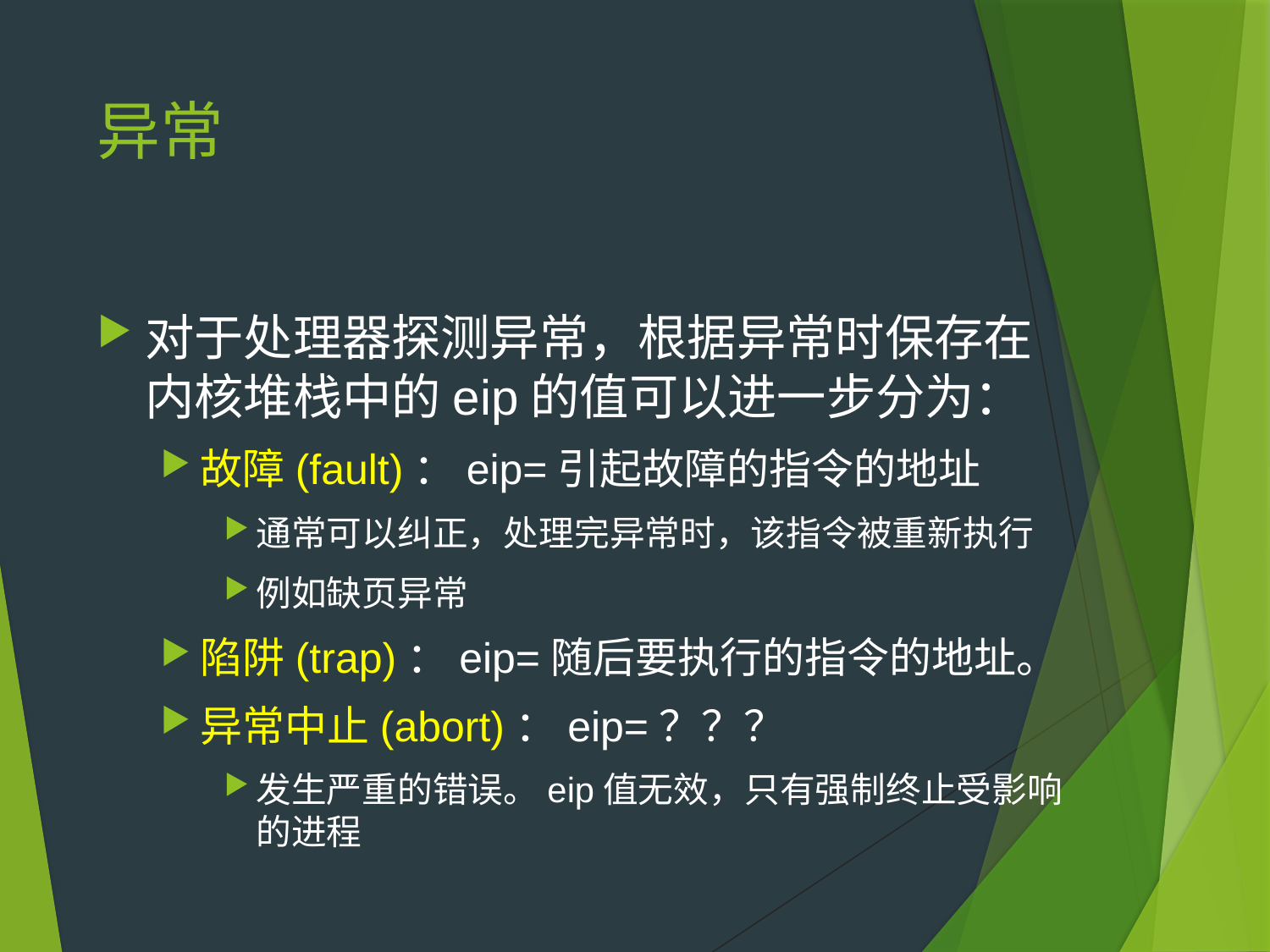

# 异常
对于处理器探测异常，根据异常时保存在内核堆栈中的eip的值可以进一步分为：
故障(fault)：eip=引起故障的指令的地址
通常可以纠正，处理完异常时，该指令被重新执行
例如缺页异常
陷阱(trap)：eip=随后要执行的指令的地址。
异常中止(abort)：eip=？？？
发生严重的错误。eip值无效，只有强制终止受影响的进程